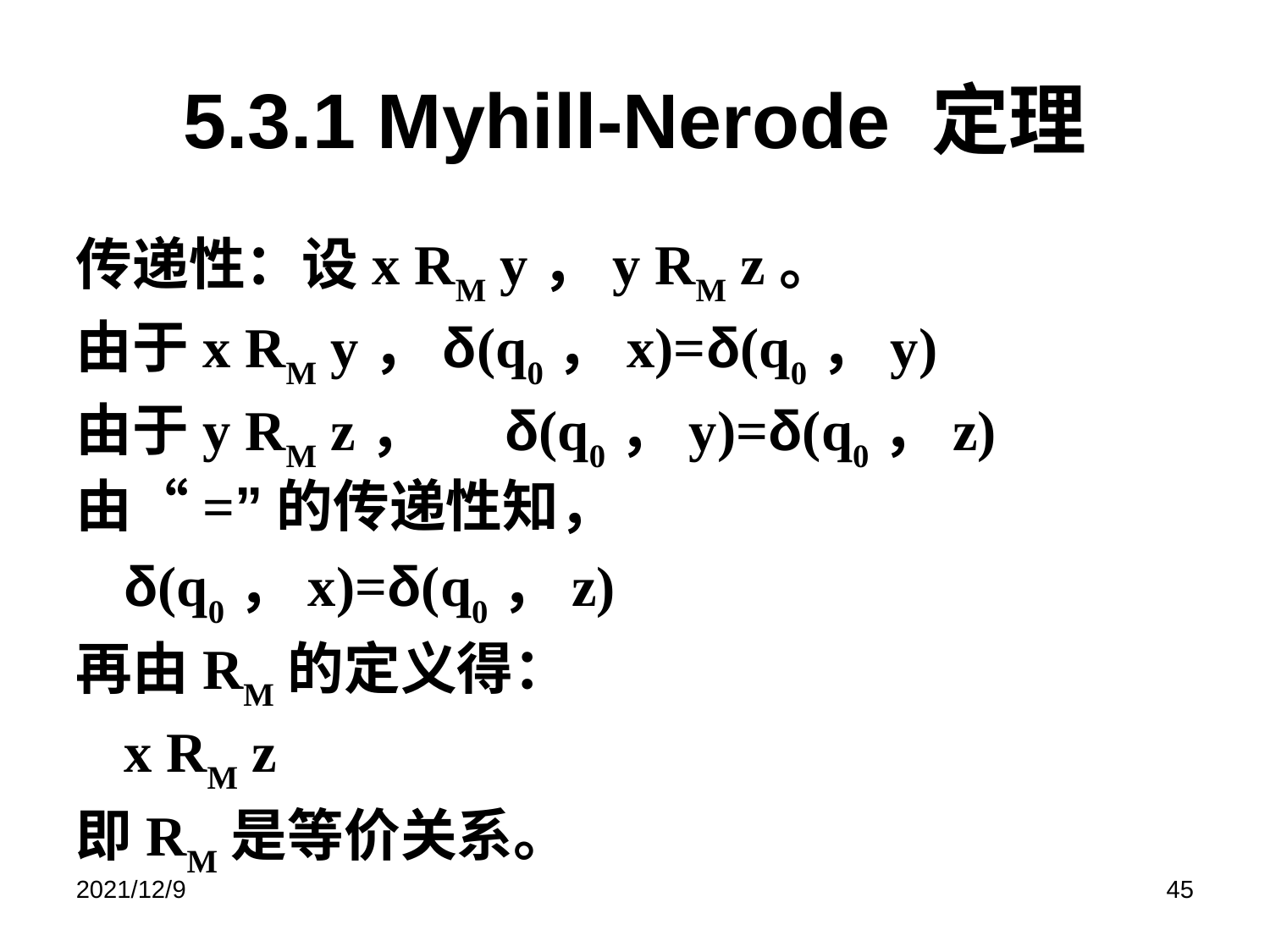

# 5.3.1 Myhill-Nerode 定理
传递性：设x RM y，y RM z。
由于x RM y，δ(q0，x)=δ(q0，y)
由于y RM z，	δ(q0，y)=δ(q0，z)
由“=”的传递性知，
	δ(q0，x)=δ(q0，z)
再由RM的定义得：
	x RM z
即RM是等价关系。
2021/12/9
45